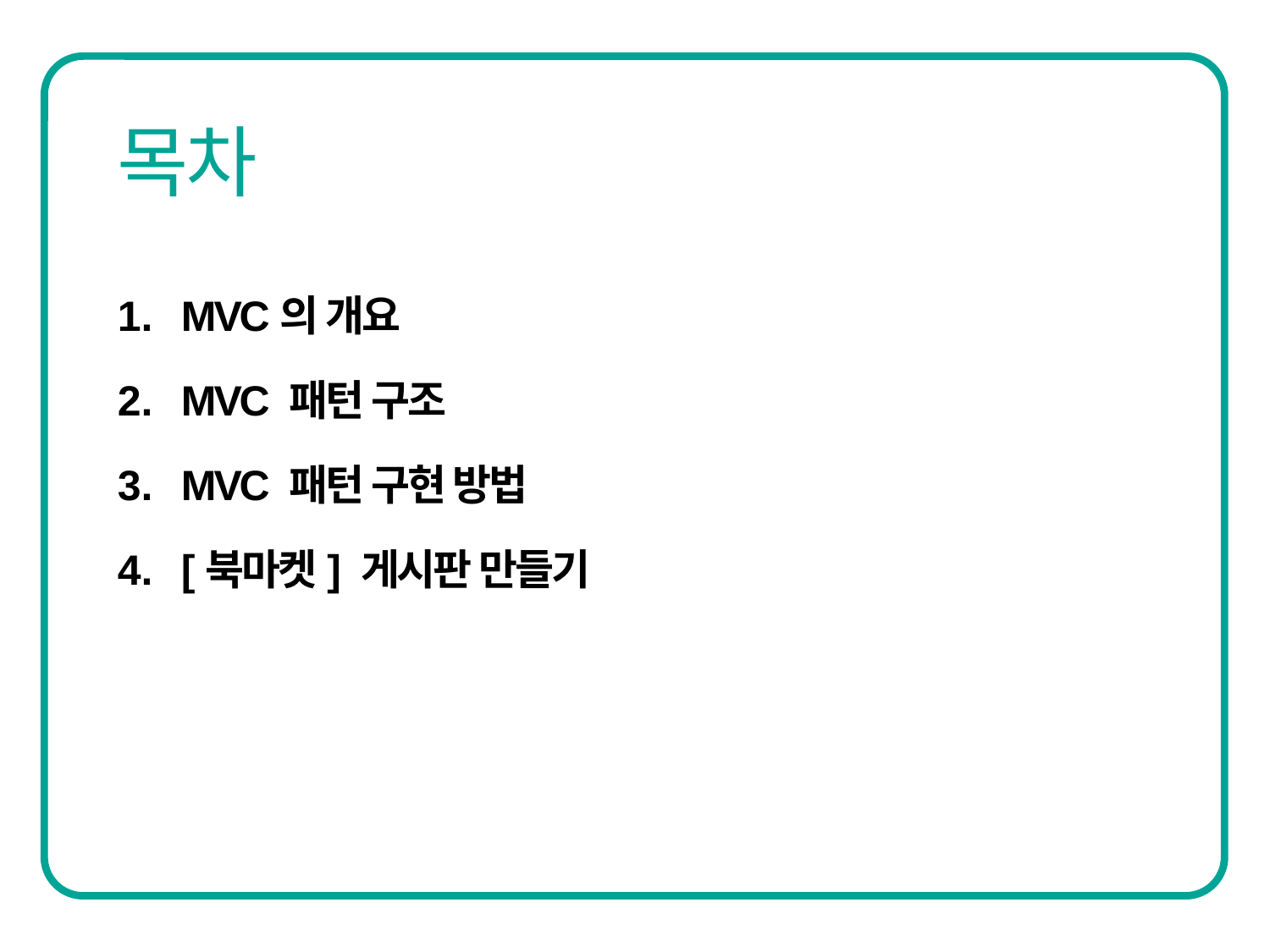

MVC의 개요
MVC 패턴 구조
MVC 패턴 구현 방법
[북마켓] 게시판 만들기